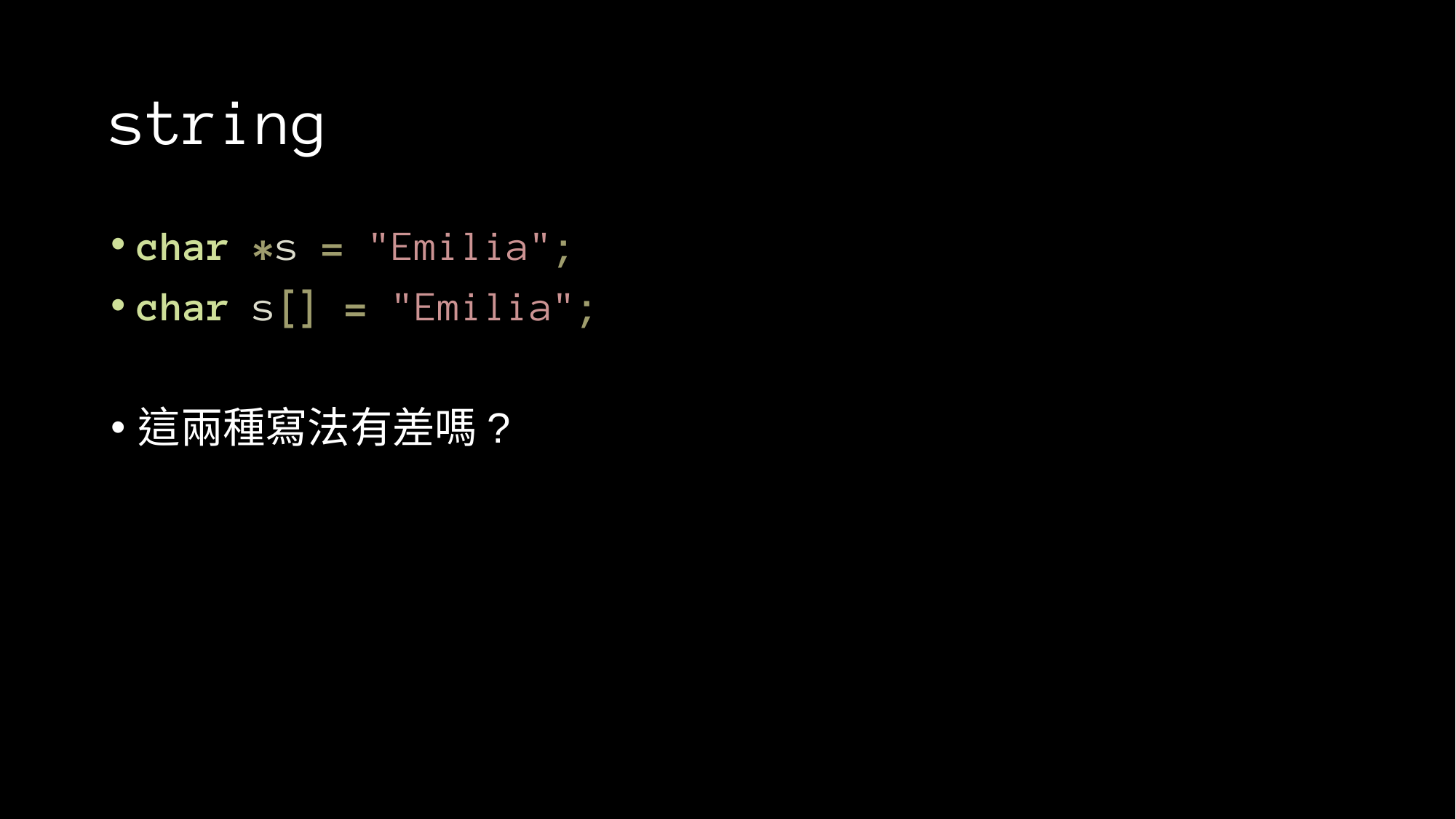

# string
char *s = "Emilia";
char s[] = "Emilia";

這兩種寫法有差嗎?